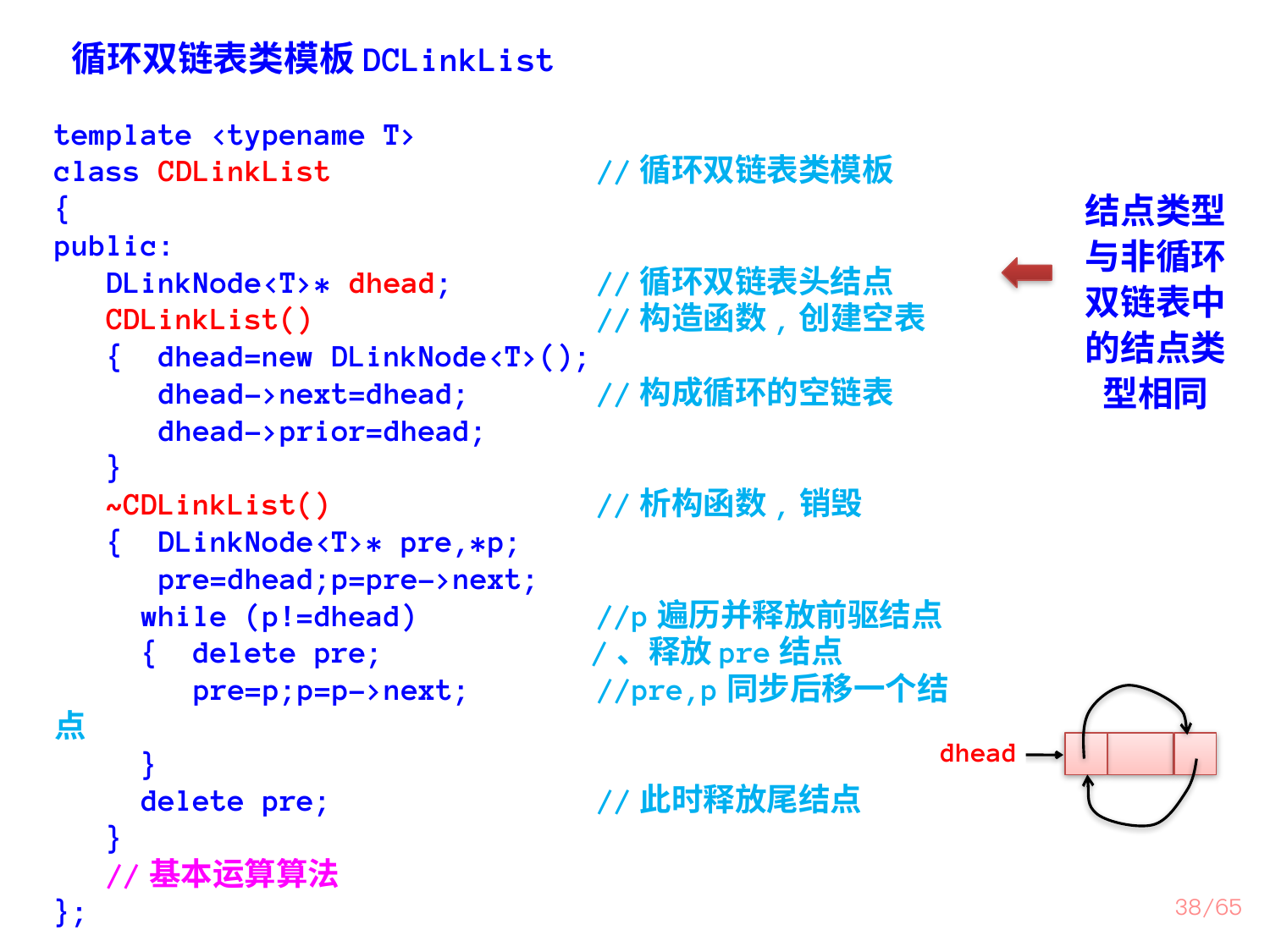

循环双链表类模板DCLinkList
template <typename T>
class CDLinkList		  //循环双链表类模板
{
public:
   DLinkNode<T>* dhead;	  //循环双链表头结点
   CDLinkList() 		  //构造函数,创建空表
   {  dhead=new DLinkNode<T>();
      dhead->next=dhead;	  //构成循环的空链表
      dhead->prior=dhead;
   }
   ~CDLinkList() 	  	  //析构函数,销毁
   {  DLinkNode<T>* pre,*p;
      pre=dhead;p=pre->next;
     while (p!=dhead)	  	  //p遍历并释放前驱结点
     {  delete pre;	         /、释放pre结点
        pre=p;p=p->next;	  //pre,p同步后移一个结点
     }
     delete pre;		  //此时释放尾结点
   }
   //基本运算算法
};
结点类型与非循环双链表中的结点类型相同

dhead

38/65